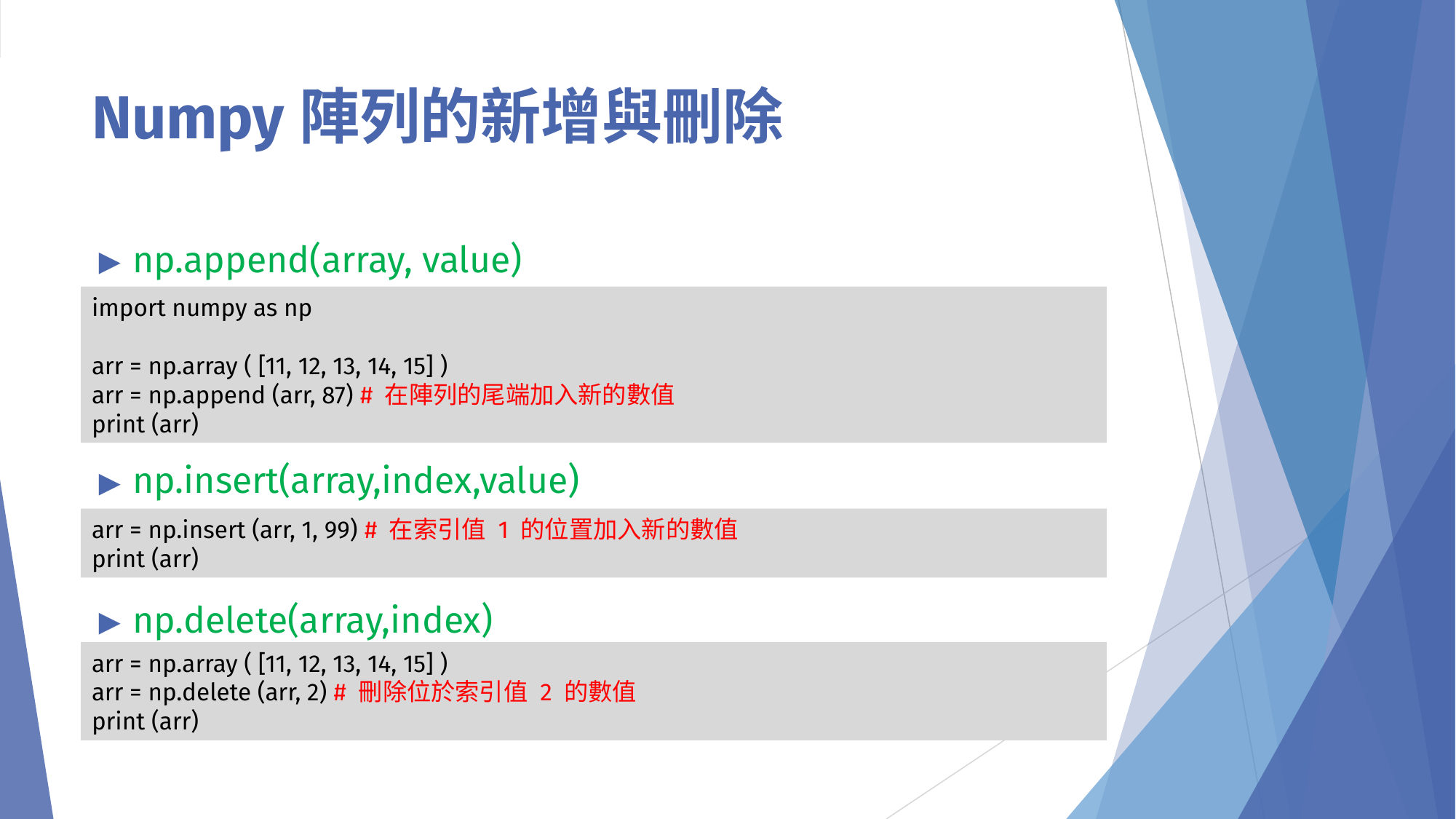

# Numpy陣列的新增與刪除
np.append(array, value)

np.insert(array,index,value)

np.delete(array,index)

import numpy as np

arr = np.array ( [11, 12, 13, 14, 15] )
arr = np.append (arr, 87) # 在陣列的尾端加入新的數值
print (arr)
arr = np.insert (arr, 1, 99) # 在索引值 1 的位置加入新的數值
print (arr)
arr = np.array ( [11, 12, 13, 14, 15] )
arr = np.delete (arr, 2) # 刪除位於索引值 2 的數值
print (arr)